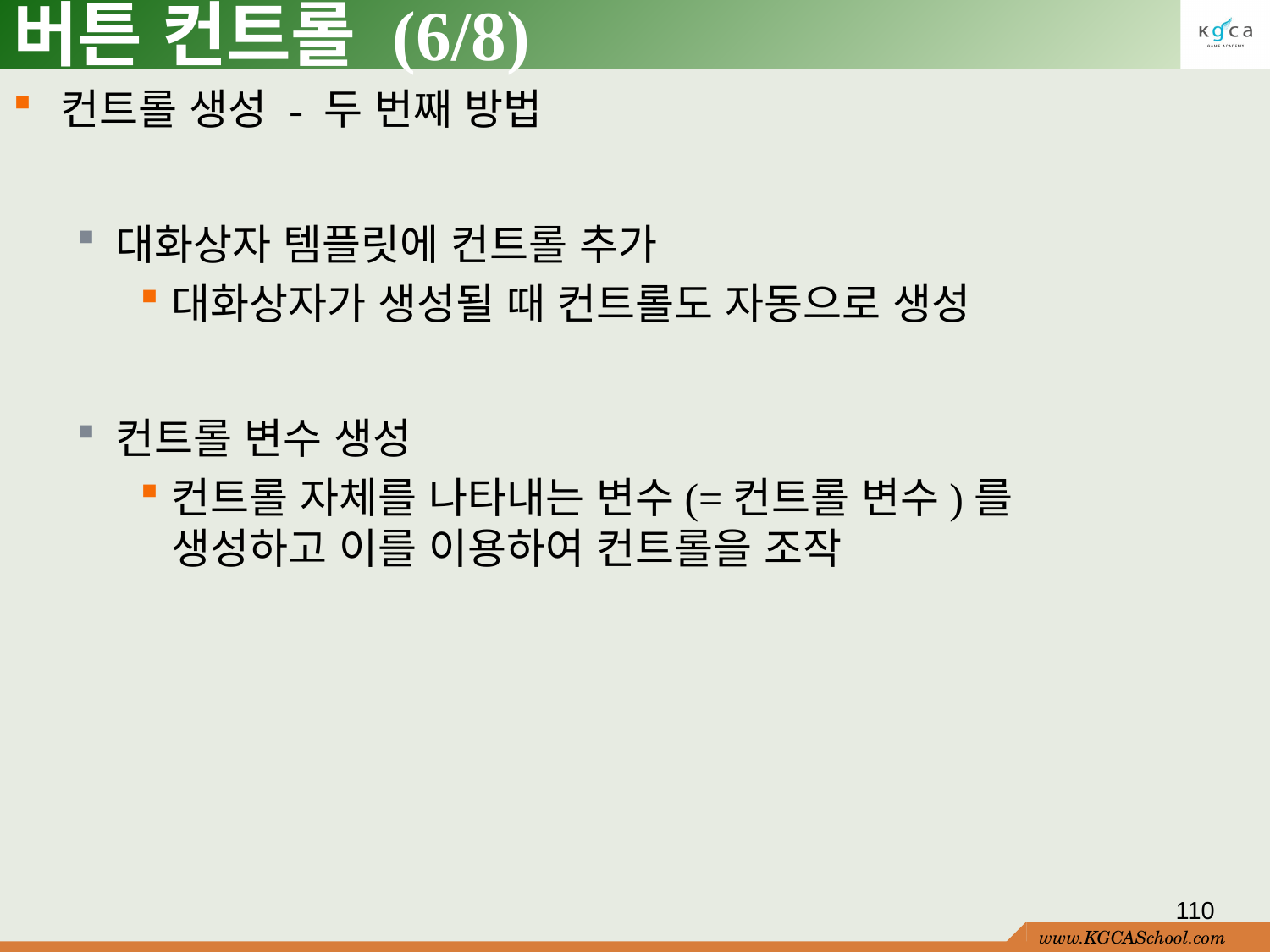

# 버튼 컨트롤 (6/8)
컨트롤 생성 - 두 번째 방법

대화상자 템플릿에 컨트롤 추가
대화상자가 생성될 때 컨트롤도 자동으로 생성

컨트롤 변수 생성
컨트롤 자체를 나타내는 변수(=컨트롤 변수)를 생성하고 이를 이용하여 컨트롤을 조작

110